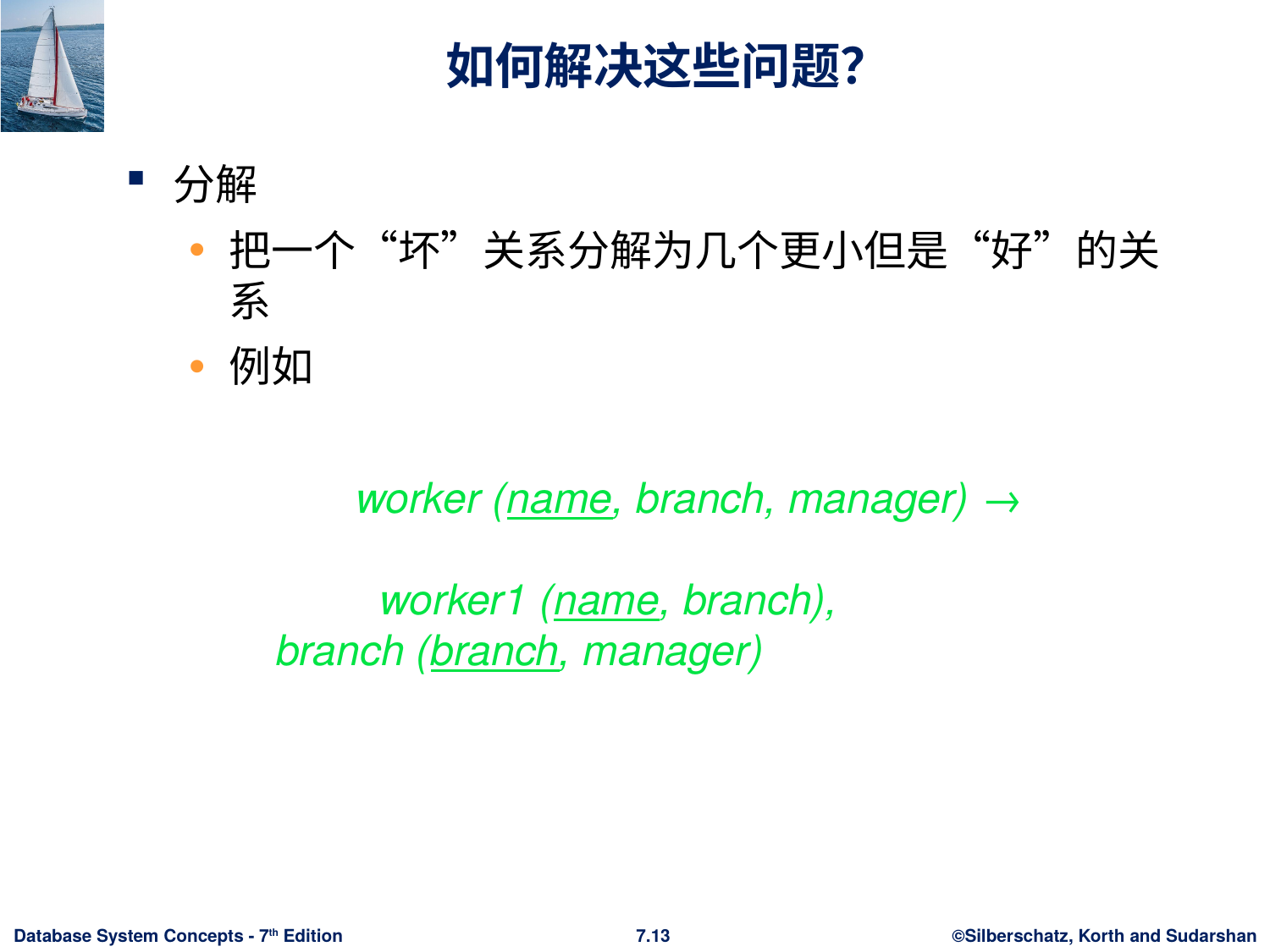

# 如何解决这些问题？
分解
把一个“坏”关系分解为几个更小但是“好”的关系
例如

		worker (name, branch, manager) →
	  worker1 (name, branch),
    branch (branch, manager)